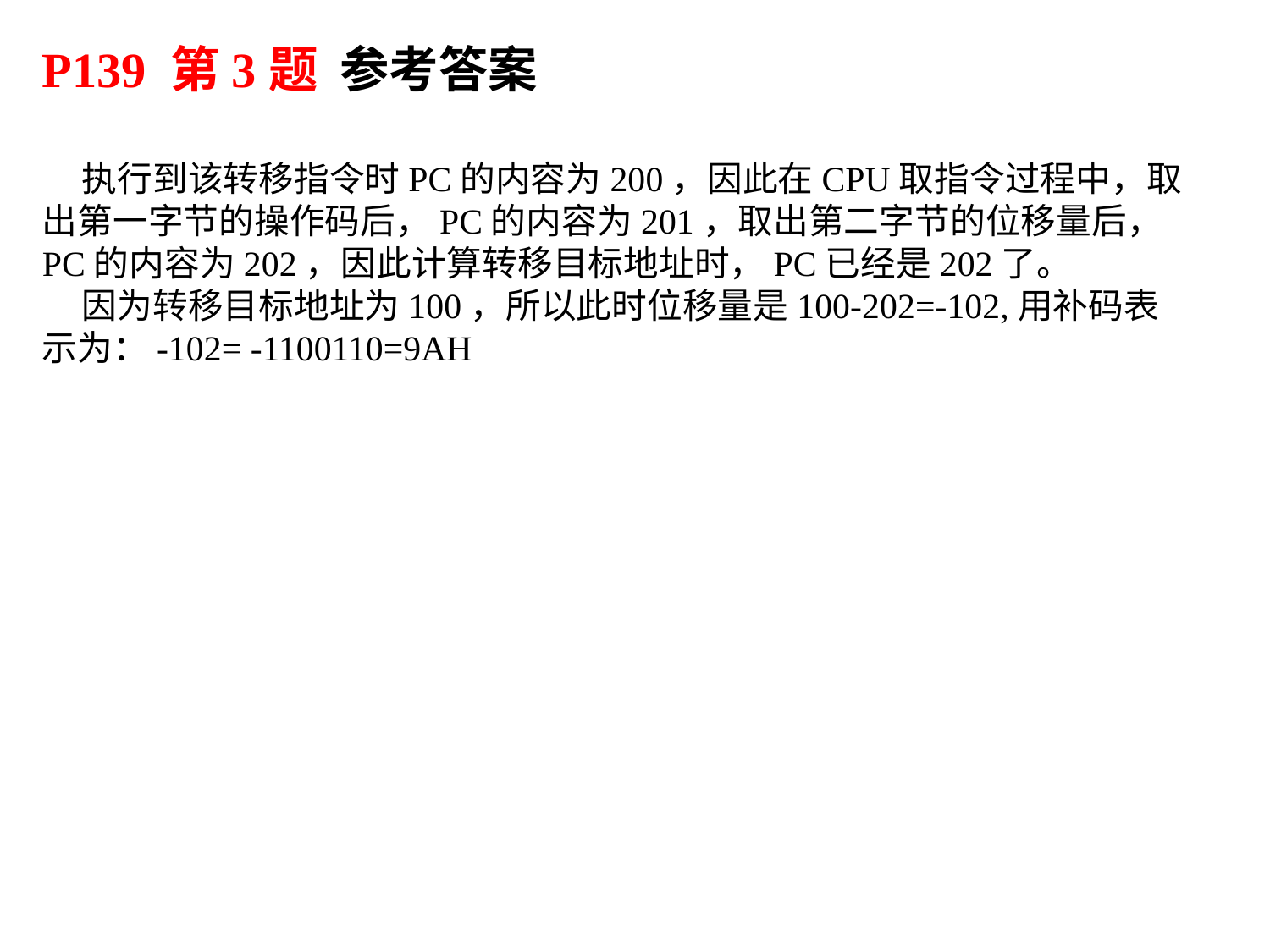

P139 第3题  参考答案

    执行到该转移指令时PC的内容为200，因此在CPU取指令过程中，取出第一字节的操作码后，PC的内容为201，取出第二字节的位移量后，PC的内容为202，因此计算转移目标地址时，PC已经是202了。
    因为转移目标地址为100，所以此时位移量是100-202=-102,用补码表示为：-102= -1100110=9AH